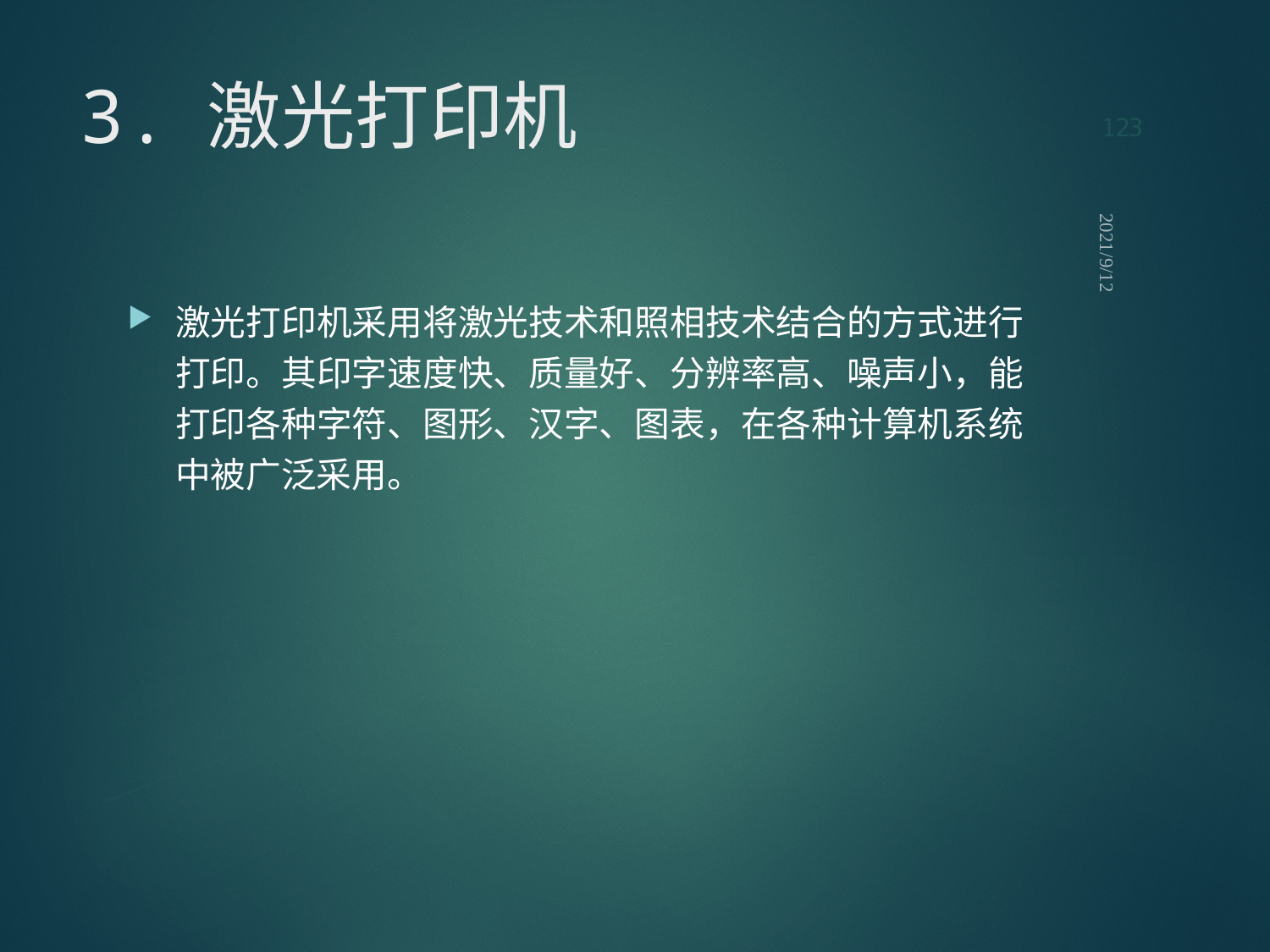

123
# 3. 激光打印机
2021/9/12
激光打印机采用将激光技术和照相技术结合的方式进行打印。其印字速度快、质量好、分辨率高、噪声小，能打印各种字符、图形、汉字、图表，在各种计算机系统中被广泛采用。